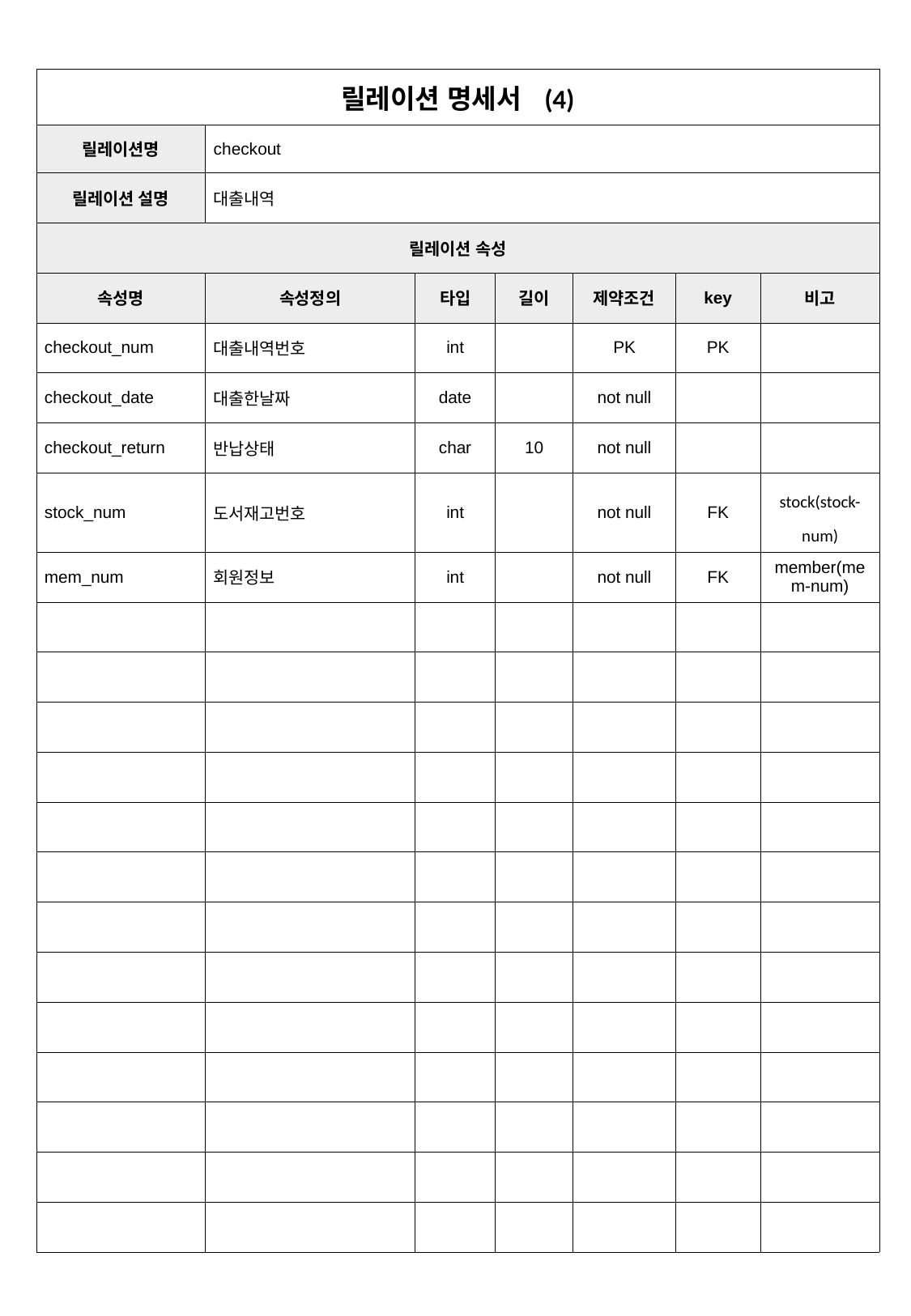

| 릴레이션 명세서 (4) |  |  |  |  |  |  |
| --- | --- | --- | --- | --- | --- | --- |
| 릴레이션명 | checkout |  |  |  |  |  |
| 릴레이션 설명 | 대출내역 |  |  |  |  |  |
| 릴레이션 속성 |  |  |  |  |  |  |
| 속성명 | 속성정의 | 타입 | 길이 | 제약조건 | key | 비고 |
| checkout\_num | 대출내역번호 | int |  | PK | PK |  |
| checkout\_date | 대출한날짜 | date |  | not null |  |  |
| checkout\_return | 반납상태 | char | 10 | not null |  |  |
| stock\_num | 도서재고번호 | int |  | not null | FK | stock(stock-num) |
| mem\_num | 회원정보 | int |  | not null | FK | member(mem-num) |
|  |  |  |  |  |  |  |
|  |  |  |  |  |  |  |
|  |  |  |  |  |  |  |
|  |  |  |  |  |  |  |
|  |  |  |  |  |  |  |
|  |  |  |  |  |  |  |
|  |  |  |  |  |  |  |
|  |  |  |  |  |  |  |
|  |  |  |  |  |  |  |
|  |  |  |  |  |  |  |
|  |  |  |  |  |  |  |
|  |  |  |  |  |  |  |
|  |  |  |  |  |  |  |